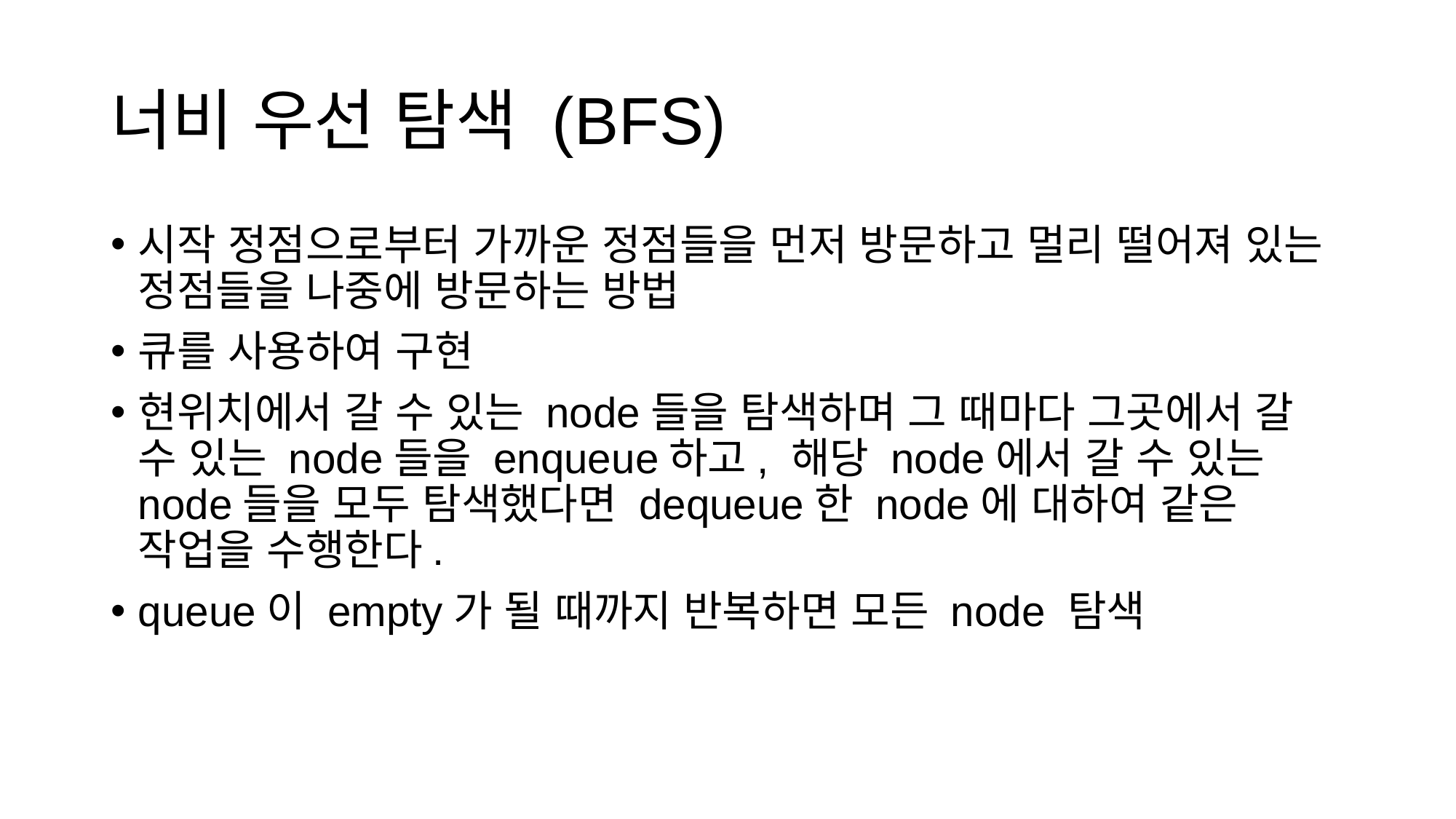

# 너비 우선 탐색 (BFS)
시작 정점으로부터 가까운 정점들을 먼저 방문하고 멀리 떨어져 있는 정점들을 나중에 방문하는 방법
큐를 사용하여 구현
현위치에서 갈 수 있는 node들을 탐색하며 그 때마다 그곳에서 갈 수 있는 node들을 enqueue하고, 해당 node에서 갈 수 있는 node들을 모두 탐색했다면 dequeue한 node에 대하여 같은 작업을 수행한다.
queue이 empty가 될 때까지 반복하면 모든 node 탐색